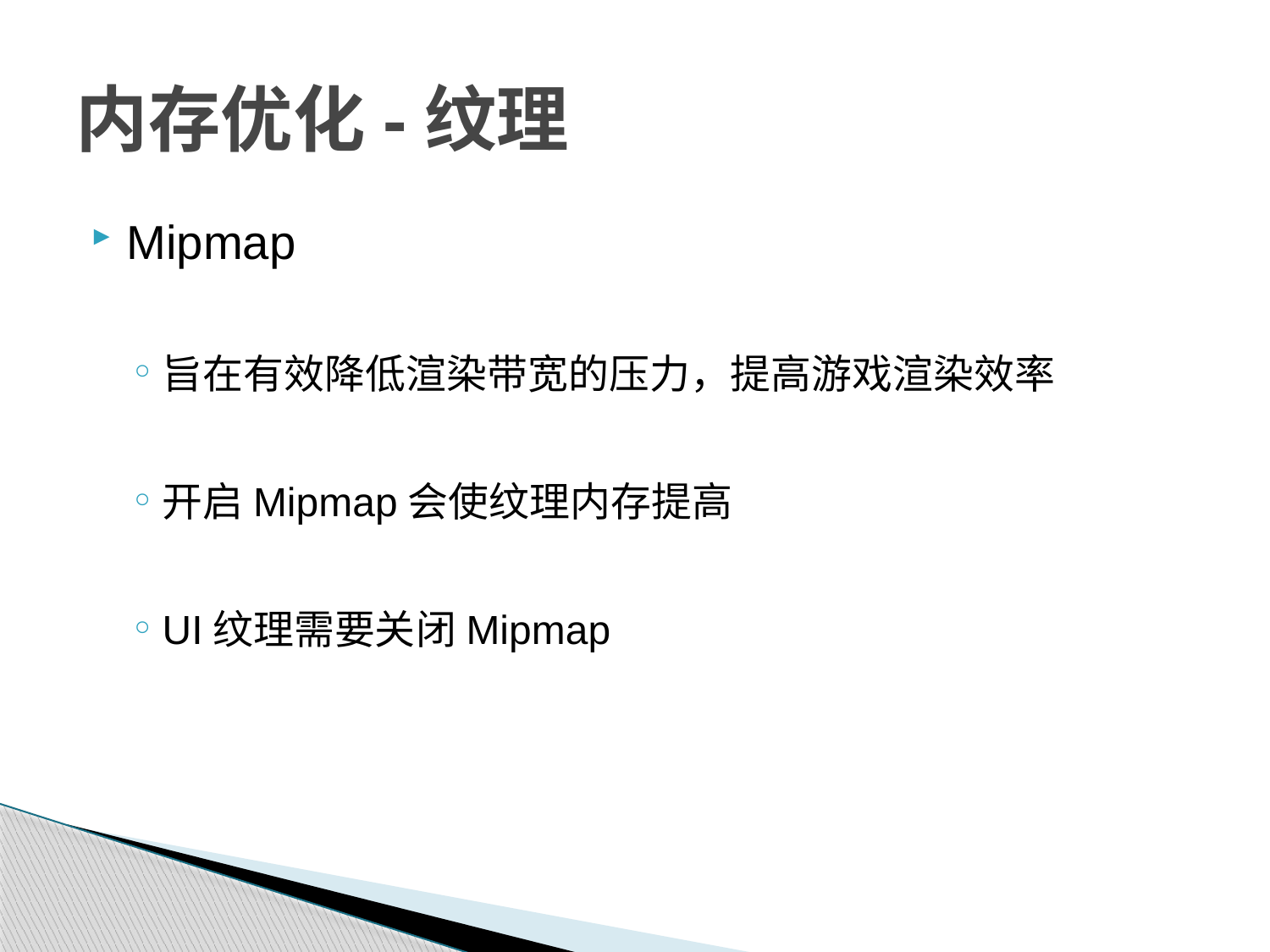

# 内存优化-纹理
Mipmap

旨在有效降低渲染带宽的压力，提高游戏渲染效率

开启Mipmap会使纹理内存提高

UI纹理需要关闭Mipmap